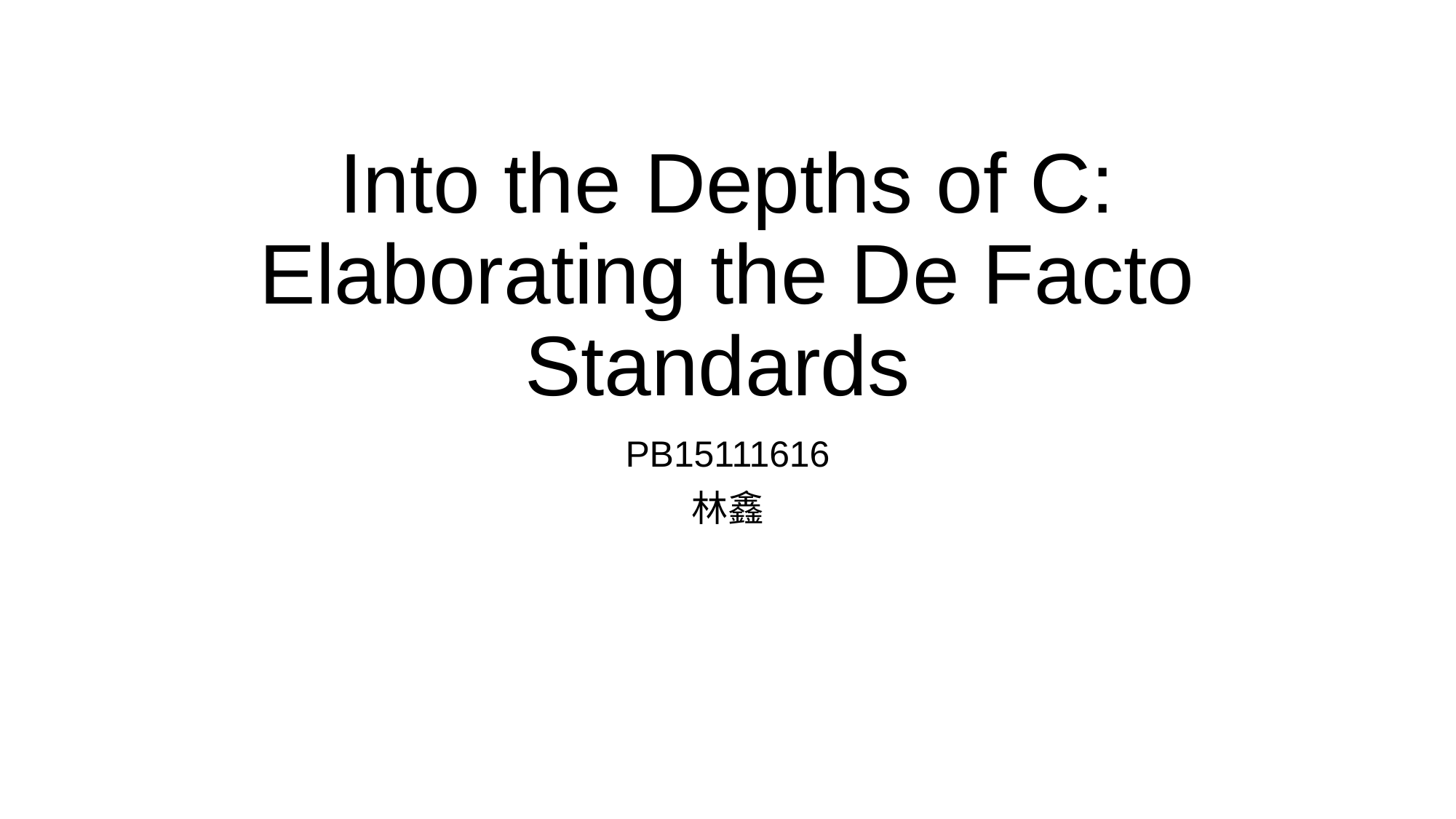

# Into the Depths of C: Elaborating the De Facto Standards
PB15111616
林鑫